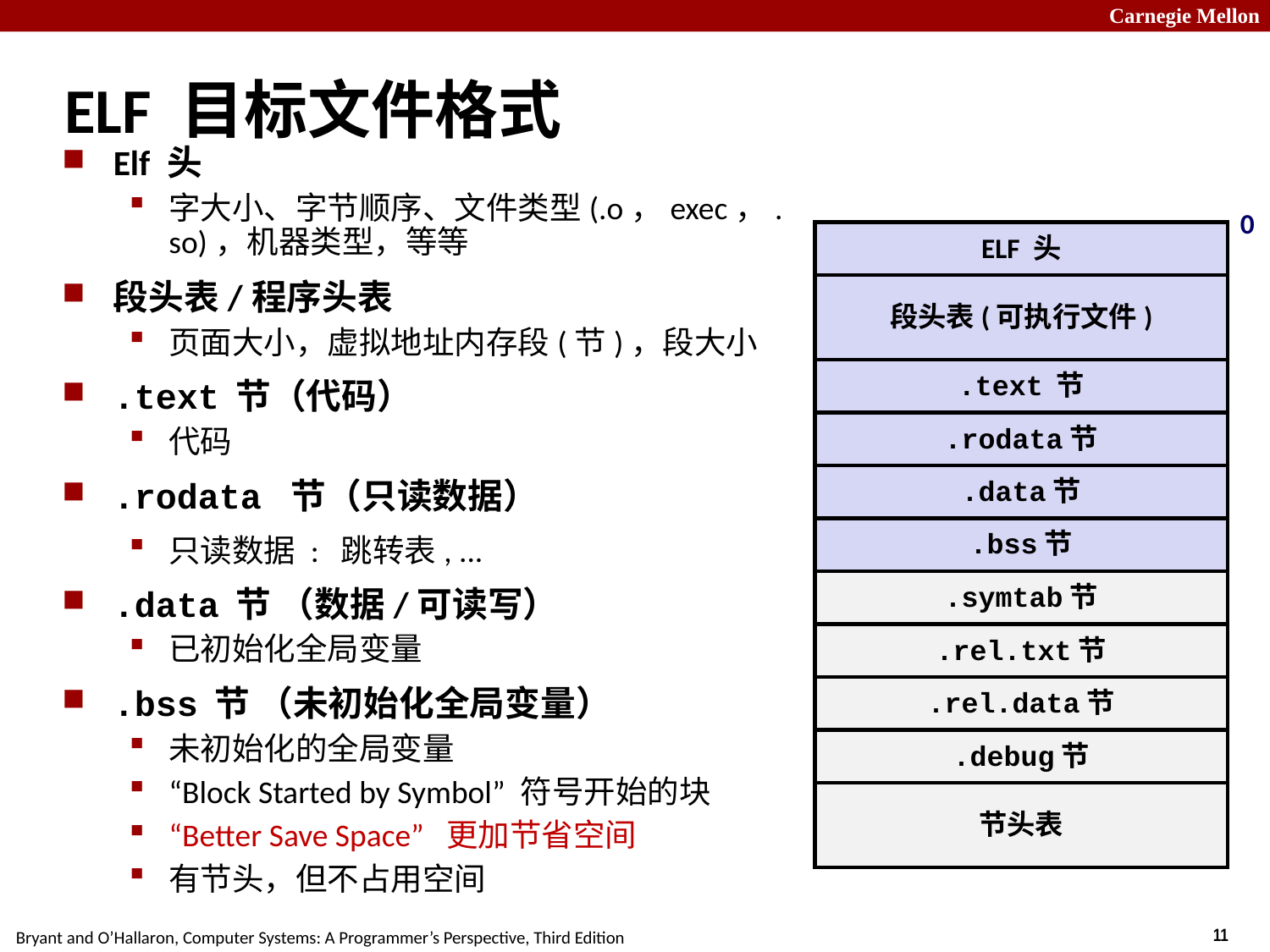

ELF 目标文件格式
Elf 头
字大小、字节顺序、文件类型(.o，exec，.so)，机器类型，等等
段头表/程序头表
页面大小，虚拟地址内存段(节)，段大小
.text 节（代码）
代码
.rodata 节（只读数据）
只读数据 :  跳转表, ...
.data 节 （数据/可读写）
已初始化全局变量
.bss 节 （未初始化全局变量）
未初始化的全局变量
“Block Started by Symbol” 符号开始的块
“Better Save Space”  更加节省空间
有节头，但不占用空间

0
ELF 头
段头表(可执行文件)
.text 节
.rodata节
.data节
.bss节
.symtab节
.rel.txt节
.rel.data节
.debug节
节头表